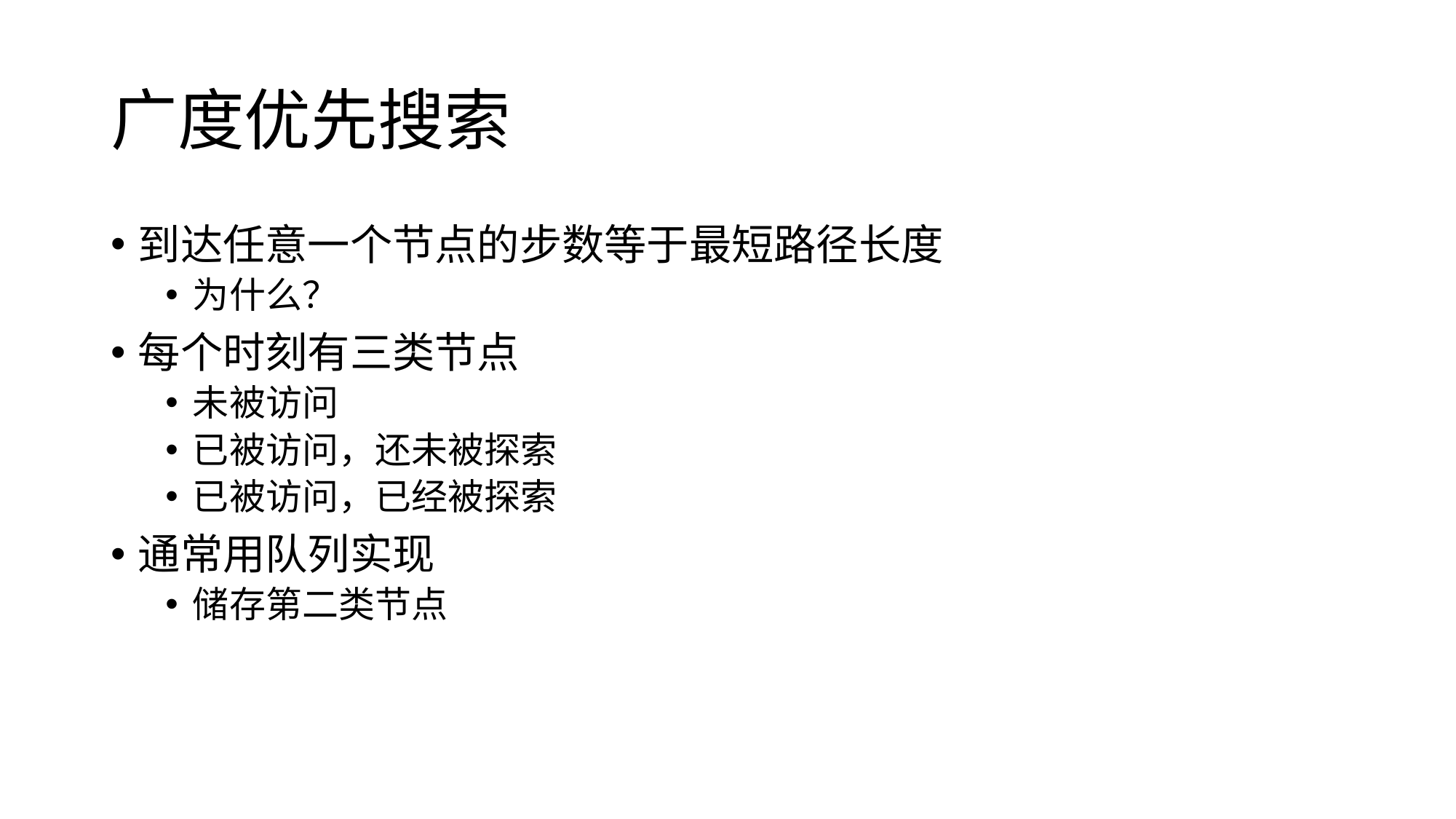

# 广度优先搜索
到达任意一个节点的步数等于最短路径长度
为什么？
每个时刻有三类节点
未被访问
已被访问，还未被探索
已被访问，已经被探索
通常用队列实现
储存第二类节点